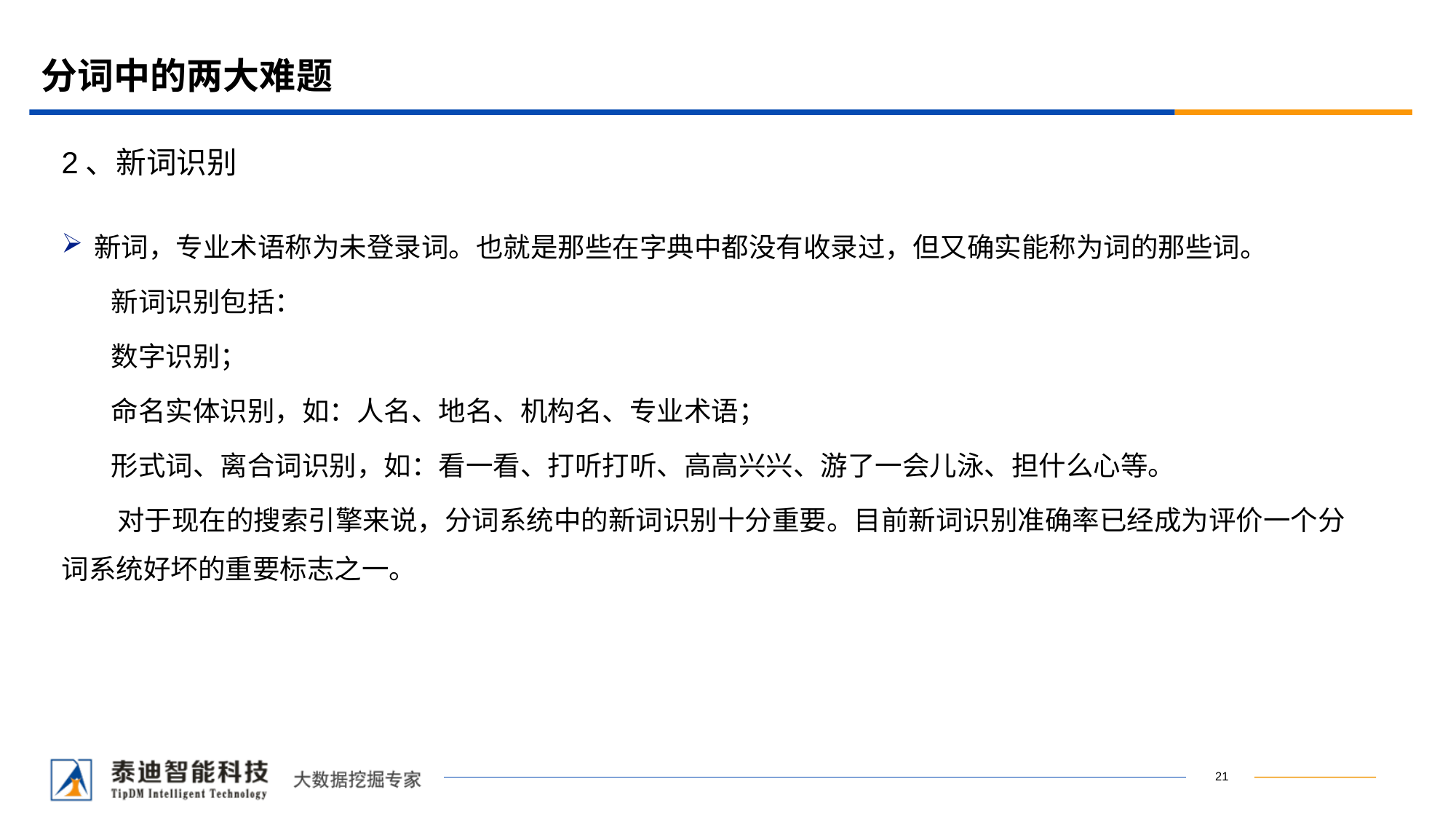

# 分词中的两大难题
2、新词识别
新词，专业术语称为未登录词。也就是那些在字典中都没有收录过，但又确实能称为词的那些词。
       新词识别包括：
       数字识别；
       命名实体识别，如：人名、地名、机构名、专业术语；
       形式词、离合词识别，如：看一看、打听打听、高高兴兴、游了一会儿泳、担什么心等。
        对于现在的搜索引擎来说，分词系统中的新词识别十分重要。目前新词识别准确率已经成为评价一个分词系统好坏的重要标志之一。